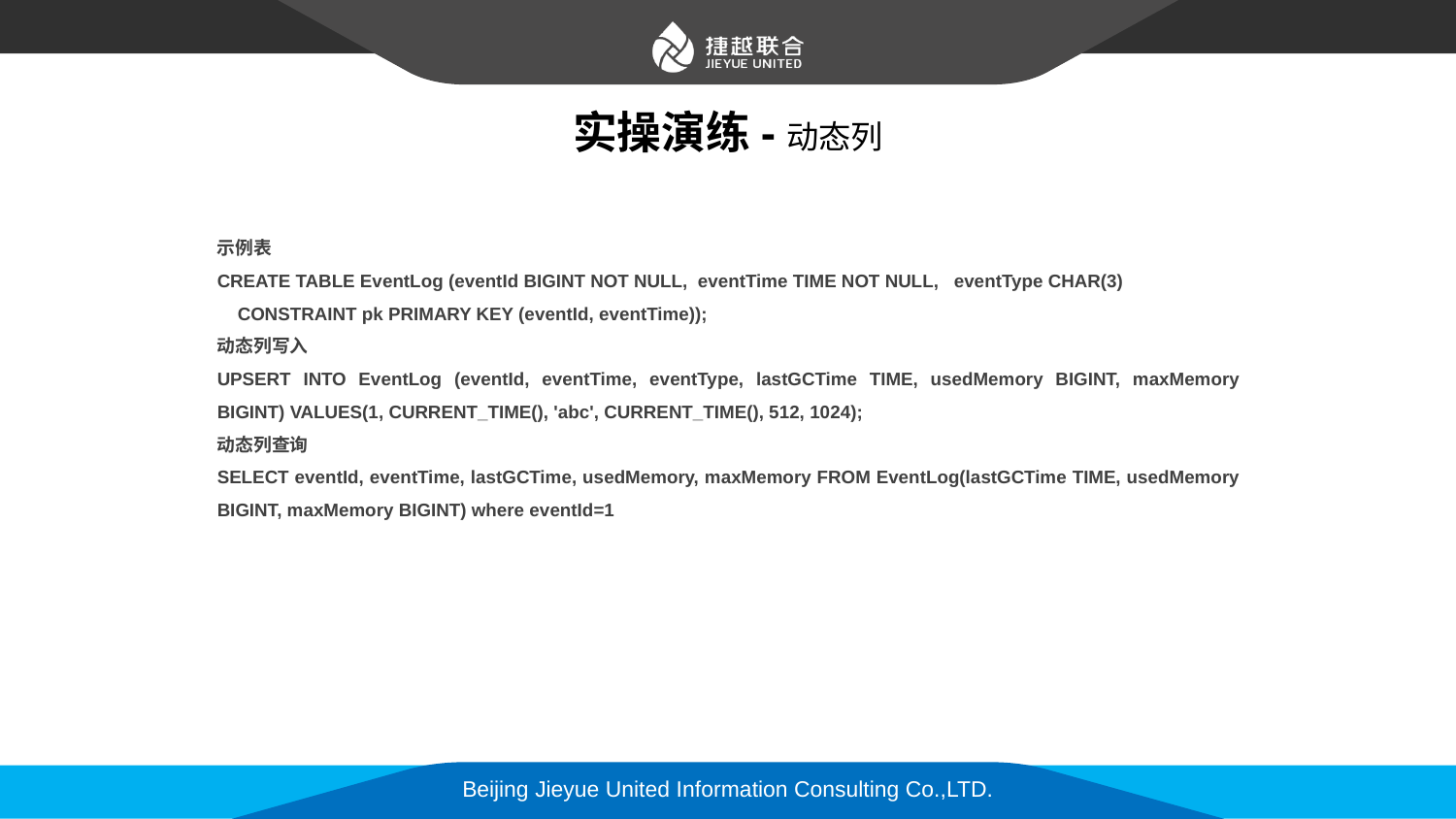

# 实操演练-动态列
示例表
CREATE TABLE EventLog (eventId BIGINT NOT NULL,  eventTime TIME NOT NULL,   eventType CHAR(3)
    CONSTRAINT pk PRIMARY KEY (eventId, eventTime));
动态列写入
UPSERT INTO EventLog (eventId, eventTime, eventType, lastGCTime TIME, usedMemory BIGINT, maxMemory BIGINT) VALUES(1, CURRENT_TIME(), 'abc', CURRENT_TIME(), 512, 1024);
动态列查询
SELECT eventId, eventTime, lastGCTime, usedMemory, maxMemory FROM EventLog(lastGCTime TIME, usedMemory BIGINT, maxMemory BIGINT) where eventId=1